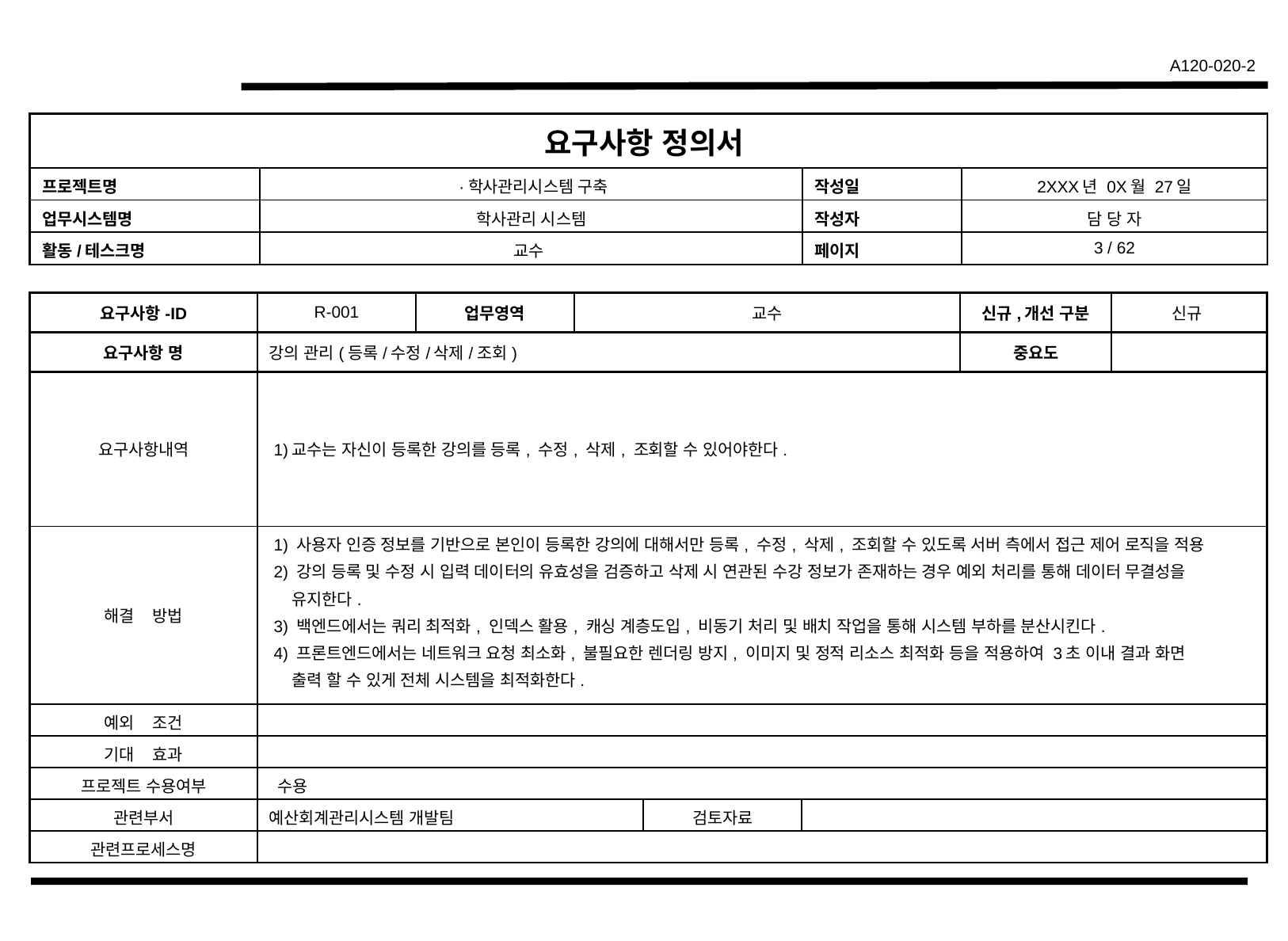

| 요구사항 정의서 |  |  |  |
| --- | --- | --- | --- |
| 프로젝트명 | ·학사관리시스템 구축 | 작성일 | 2XXX년 0X월 27일 |
| 업무시스템명 | 학사관리 시스템 | 작성자 | 담 당 자 |
| 활동/테스크명 | 교수 | 페이지 | 3 / 62 |
| 요구사항-ID | R-001 | 업무영역 | 교수 |  |  | 신규,개선 구분 | 신규 |
| --- | --- | --- | --- | --- | --- | --- | --- |
| 요구사항 명 | 강의 관리(등록/수정/삭제/조회) |  |  |  |  | 중요도 |  |
| 요구사항내역 | 1)교수는 자신이 등록한 강의를 등록, 수정, 삭제, 조회할 수 있어야한다. |  |  |  |  |  |  |
| 해결 방법 | 1) 사용자 인증 정보를 기반으로 본인이 등록한 강의에 대해서만 등록, 수정, 삭제, 조회할 수 있도록 서버 측에서 접근 제어 로직을 적용 2) 강의 등록 및 수정 시 입력 데이터의 유효성을 검증하고 삭제 시 연관된 수강 정보가 존재하는 경우 예외 처리를 통해 데이터 무결성을 유지한다. 3) 백엔드에서는 쿼리 최적화, 인덱스 활용, 캐싱 계층도입, 비동기 처리 및 배치 작업을 통해 시스템 부하를 분산시킨다. 4) 프론트엔드에서는 네트워크 요청 최소화, 불필요한 렌더링 방지, 이미지 및 정적 리소스 최적화 등을 적용하여 3초 이내 결과 화면 출력 할 수 있게 전체 시스템을 최적화한다. |  |  |  |  |  |  |
| 예외 조건 |  |  |  |  |  |  |  |
| 기대 효과 |  |  |  |  |  |  |  |
| 프로젝트 수용여부 | 수용 |  |  |  |  |  |  |
| 관련부서 | 예산회계관리시스템 개발팀 |  |  | 검토자료 |  |  |  |
| 관련프로세스명 |  |  |  |  |  |  |  |